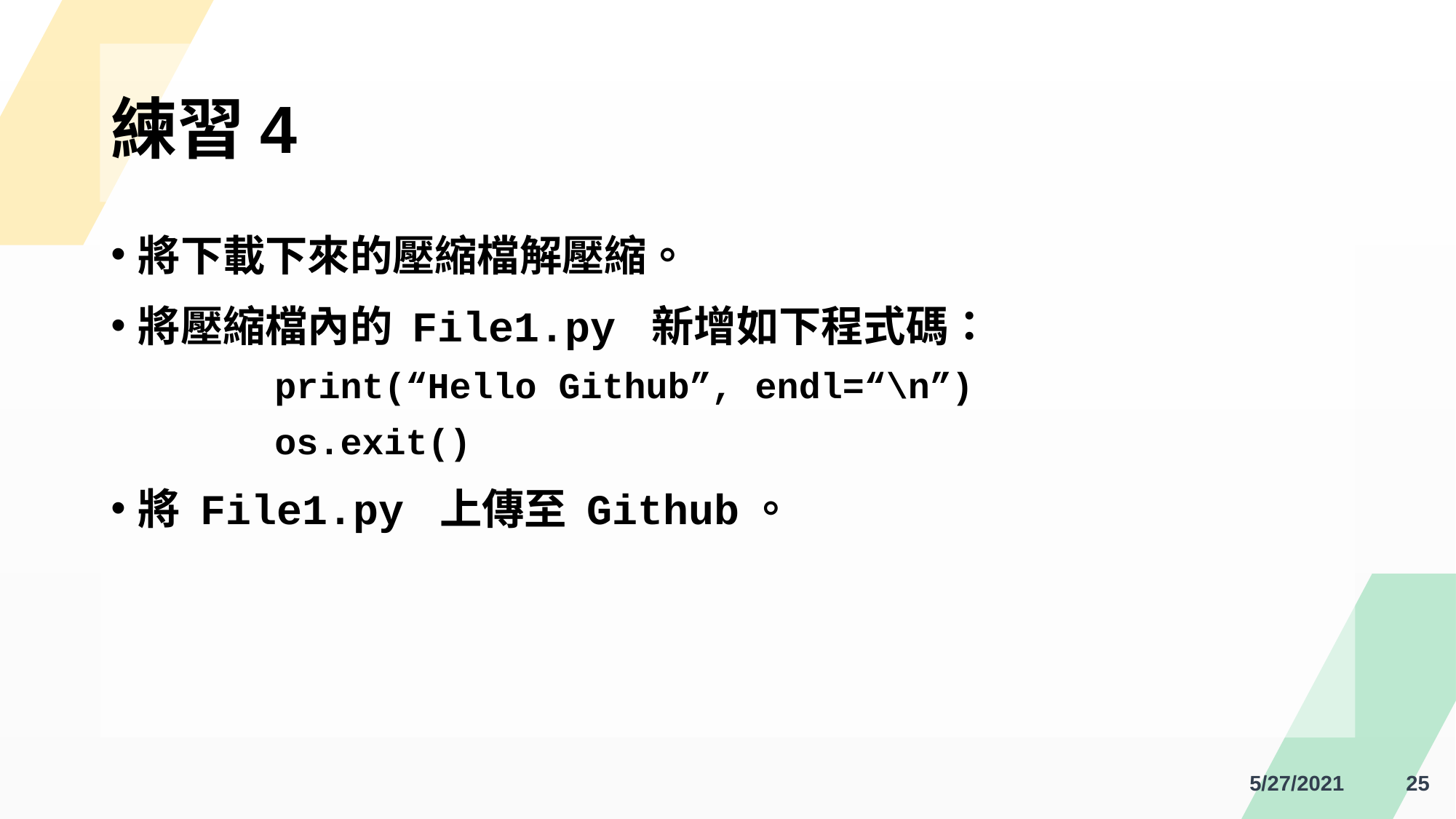

# 練習4
將下載下來的壓縮檔解壓縮。
將壓縮檔內的 File1.py 新增如下程式碼：
	print(“Hello Github”, endl=“\n”)
	os.exit()
將 File1.py 上傳至 Github。

5/27/2021
25